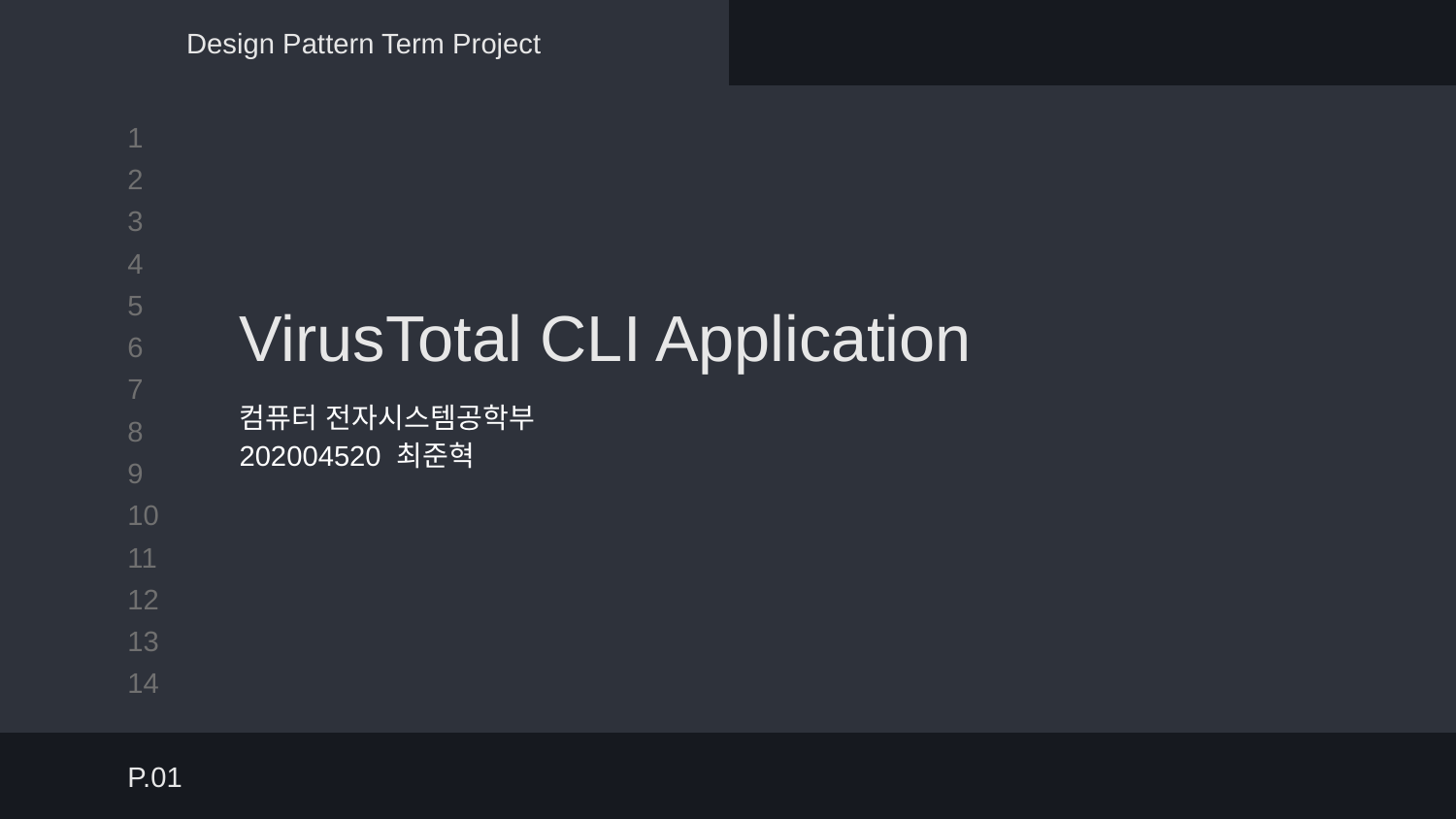

Design Pattern Term Project
# VirusTotal CLI Application
컴퓨터 전자시스템공학부
202004520 최준혁
P.01